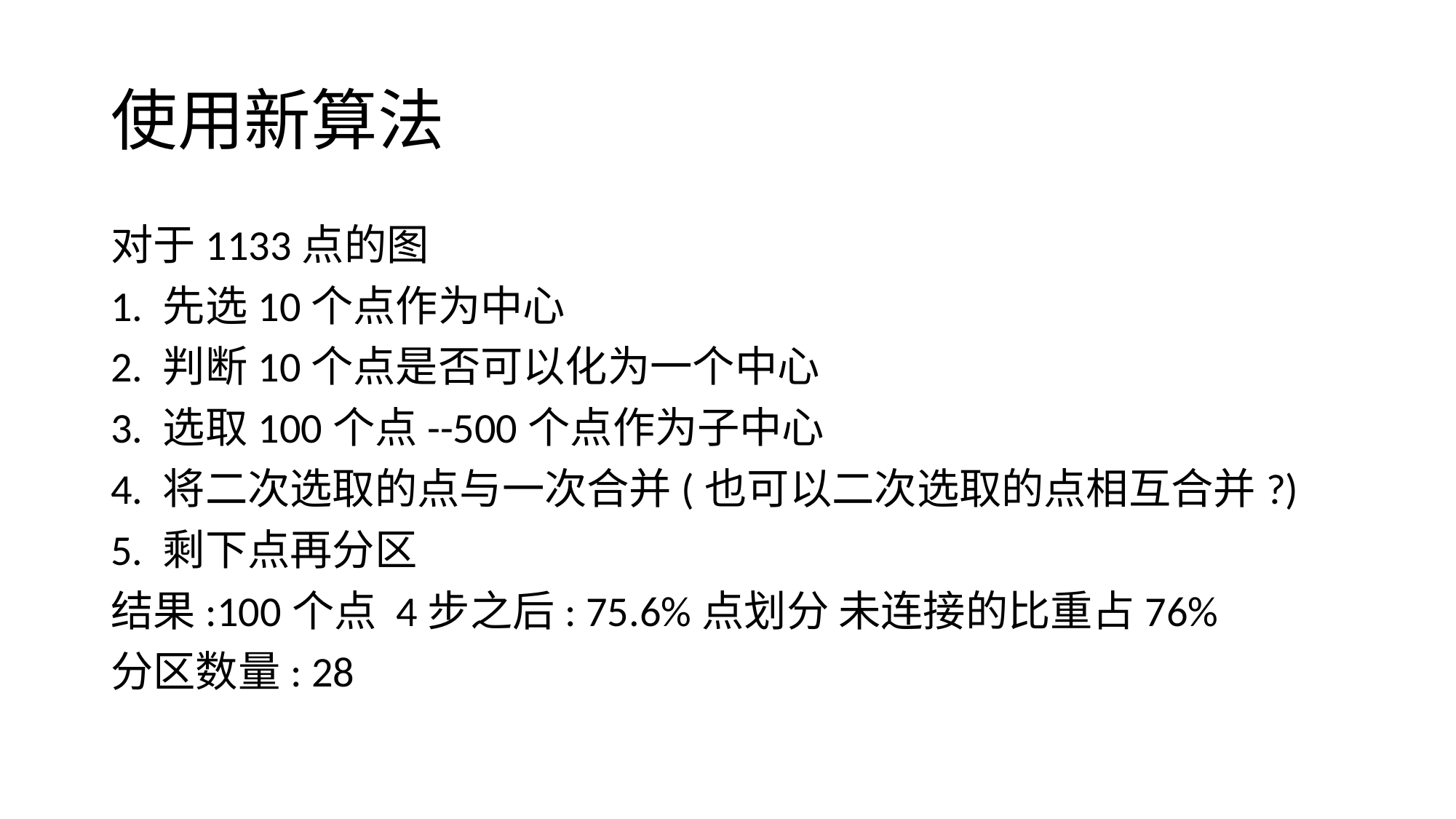

# 使用新算法
对于1133点的图
1. 先选10个点作为中心
2. 判断10个点是否可以化为一个中心
3. 选取100个点--500个点作为子中心
4. 将二次选取的点与一次合并(也可以二次选取的点相互合并?)
5. 剩下点再分区
结果:100个点 4步之后: 75.6%点划分 未连接的比重占76%
分区数量: 28